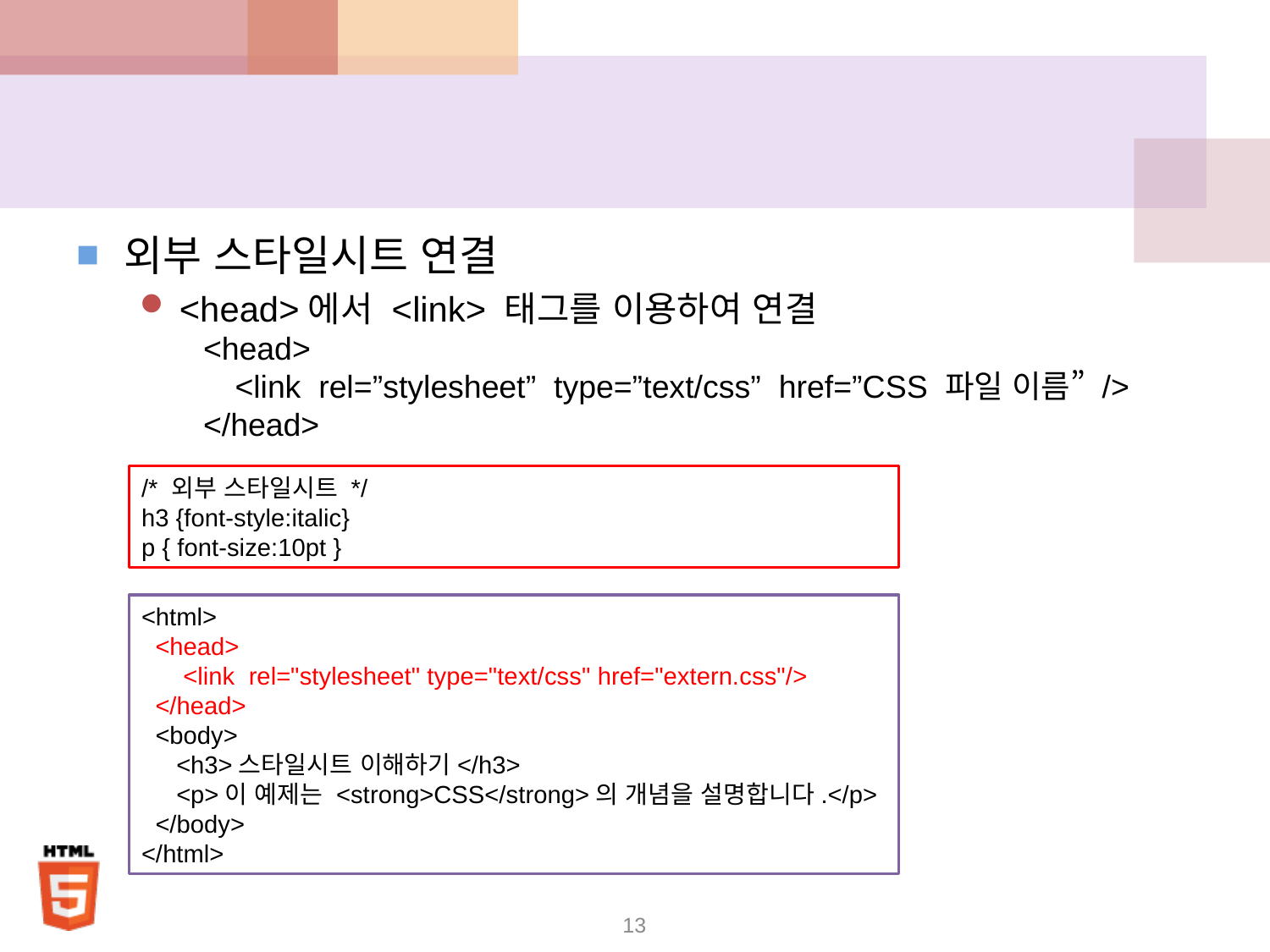

#
외부 스타일시트 연결
<head>에서 <link> 태그를 이용하여 연결
<head>
	<link  rel=”stylesheet”  type=”text/css”  href=”CSS 파일 이름” />
</head>

/* 외부 스타일시트 */
h3 {font-style:italic}
p { font-size:10pt }
<html>
  <head>
      <link  rel="stylesheet" type="text/css" href="extern.css"/>
  </head>
  <body>
     <h3>스타일시트 이해하기</h3>
     <p>이 예제는 <strong>CSS</strong>의 개념을 설명합니다.</p>
  </body>
</html>
13